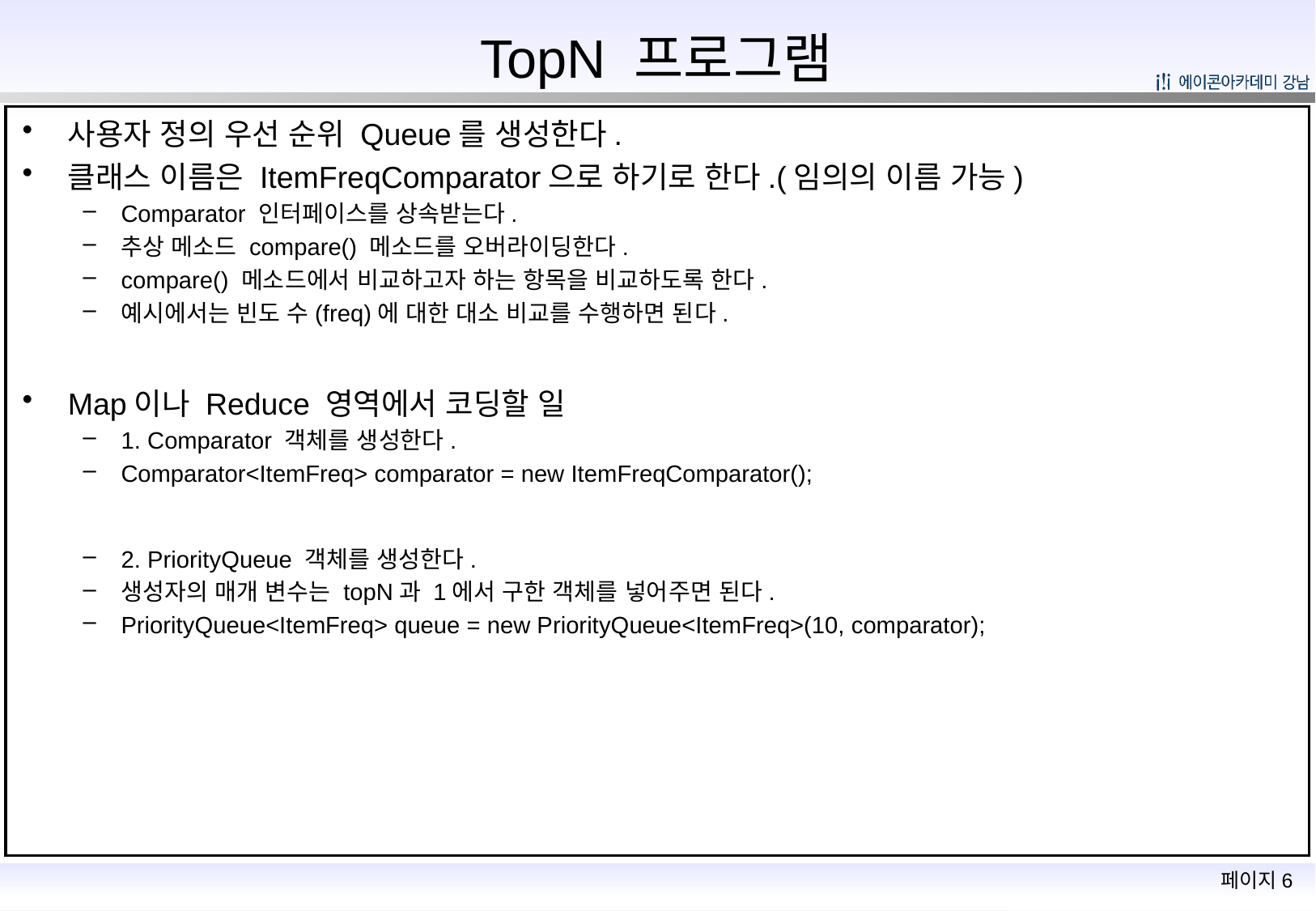

# TopN 프로그램
사용자 정의 우선 순위 Queue를 생성한다.
클래스 이름은 ItemFreqComparator으로 하기로 한다.(임의의 이름 가능)
Comparator 인터페이스를 상속받는다.
추상 메소드 compare() 메소드를 오버라이딩한다.
compare() 메소드에서 비교하고자 하는 항목을 비교하도록 한다.
예시에서는 빈도 수(freq)에 대한 대소 비교를 수행하면 된다.

Map이나 Reduce 영역에서 코딩할 일
1. Comparator 객체를 생성한다.
Comparator<ItemFreq> comparator = new ItemFreqComparator();

2. PriorityQueue 객체를 생성한다.
생성자의 매개 변수는 topN과 1에서 구한 객체를 넣어주면 된다.
PriorityQueue<ItemFreq> queue = new PriorityQueue<ItemFreq>(10, comparator);